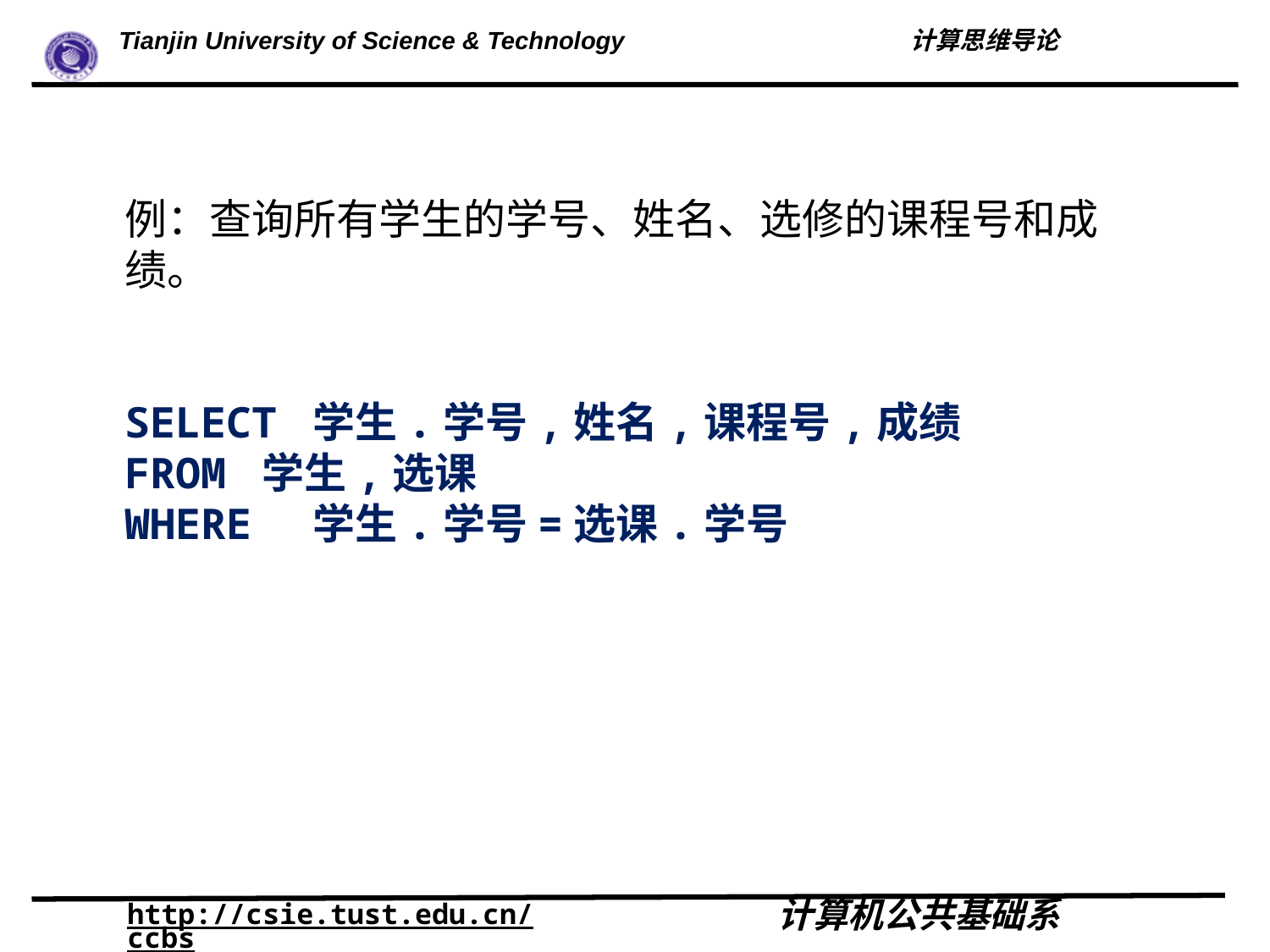

例：查询所有学生的学号、姓名、选修的课程号和成绩。

SELECT 学生.学号,姓名,课程号,成绩
FROM 学生,选课
WHERE  学生.学号=选课.学号